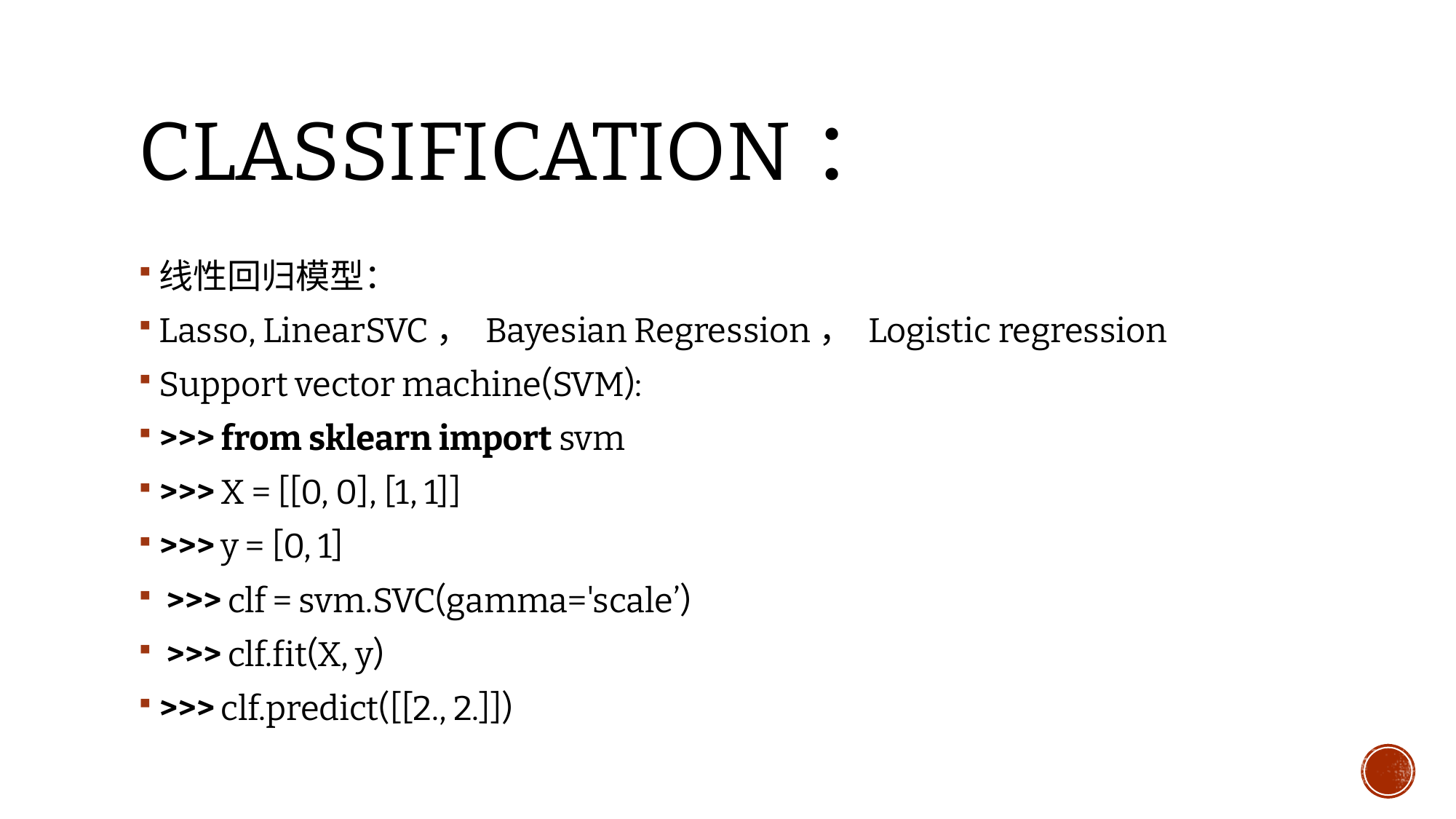

# Classification：
线性回归模型：
Lasso, LinearSVC， Bayesian Regression， Logistic regression
Support vector machine(SVM):
>>> from sklearn import svm
>>> X = [[0, 0], [1, 1]]
>>> y = [0, 1]
 >>> clf = svm.SVC(gamma='scale’)
 >>> clf.fit(X, y)
>>> clf.predict([[2., 2.]])